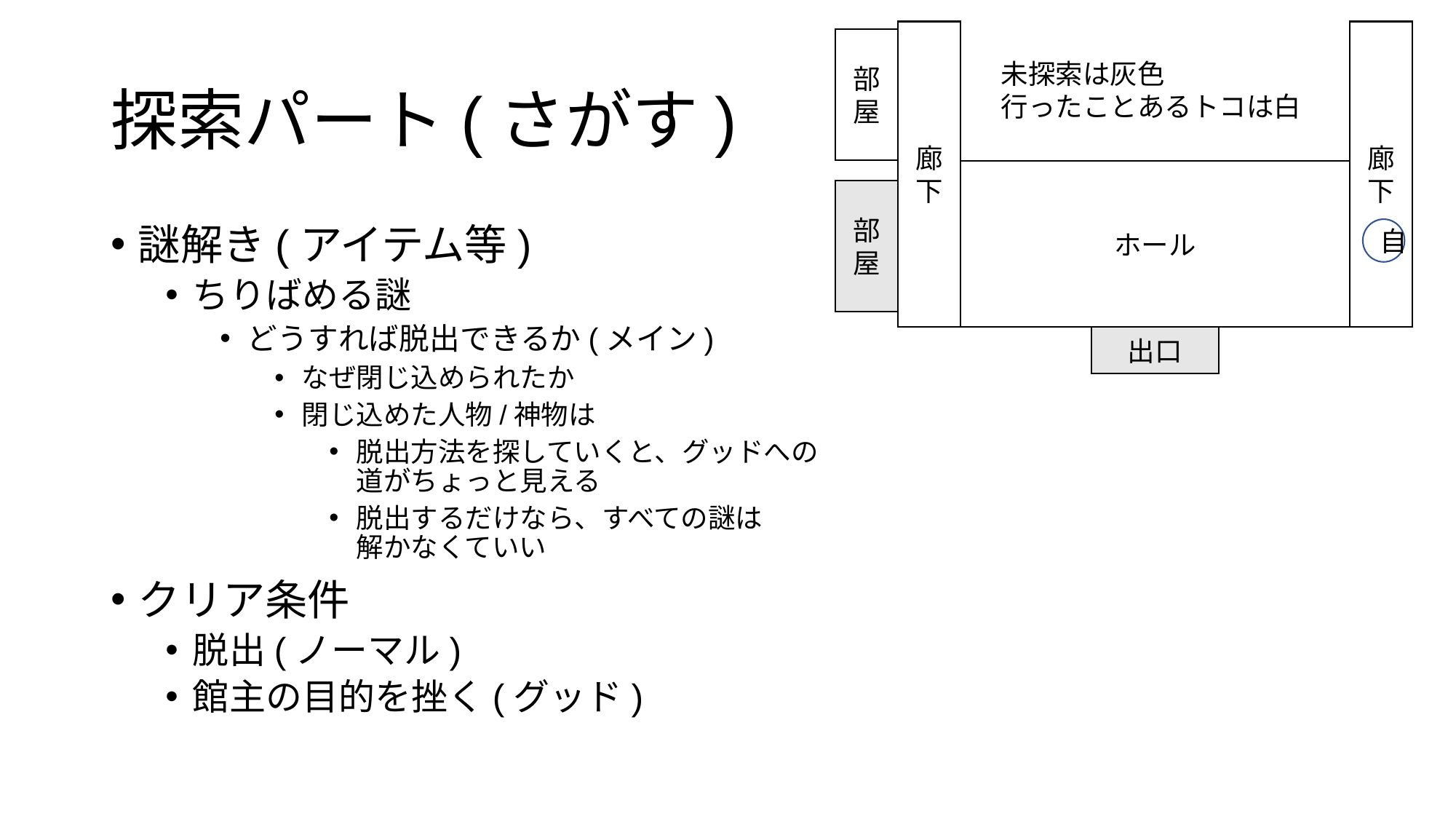

廊下
廊下
ホール
出口
部屋
部屋
# 探索パート(さがす)
未探索は灰色
行ったことあるトコは白
謎解き(アイテム等)
ちりばめる謎
どうすれば脱出できるか(メイン)
なぜ閉じ込められたか
閉じ込めた人物/神物は
脱出方法を探していくと、グッドへの
道がちょっと見える
脱出するだけなら、すべての謎は
解かなくていい
クリア条件
脱出(ノーマル)
館主の目的を挫く(グッド)

自